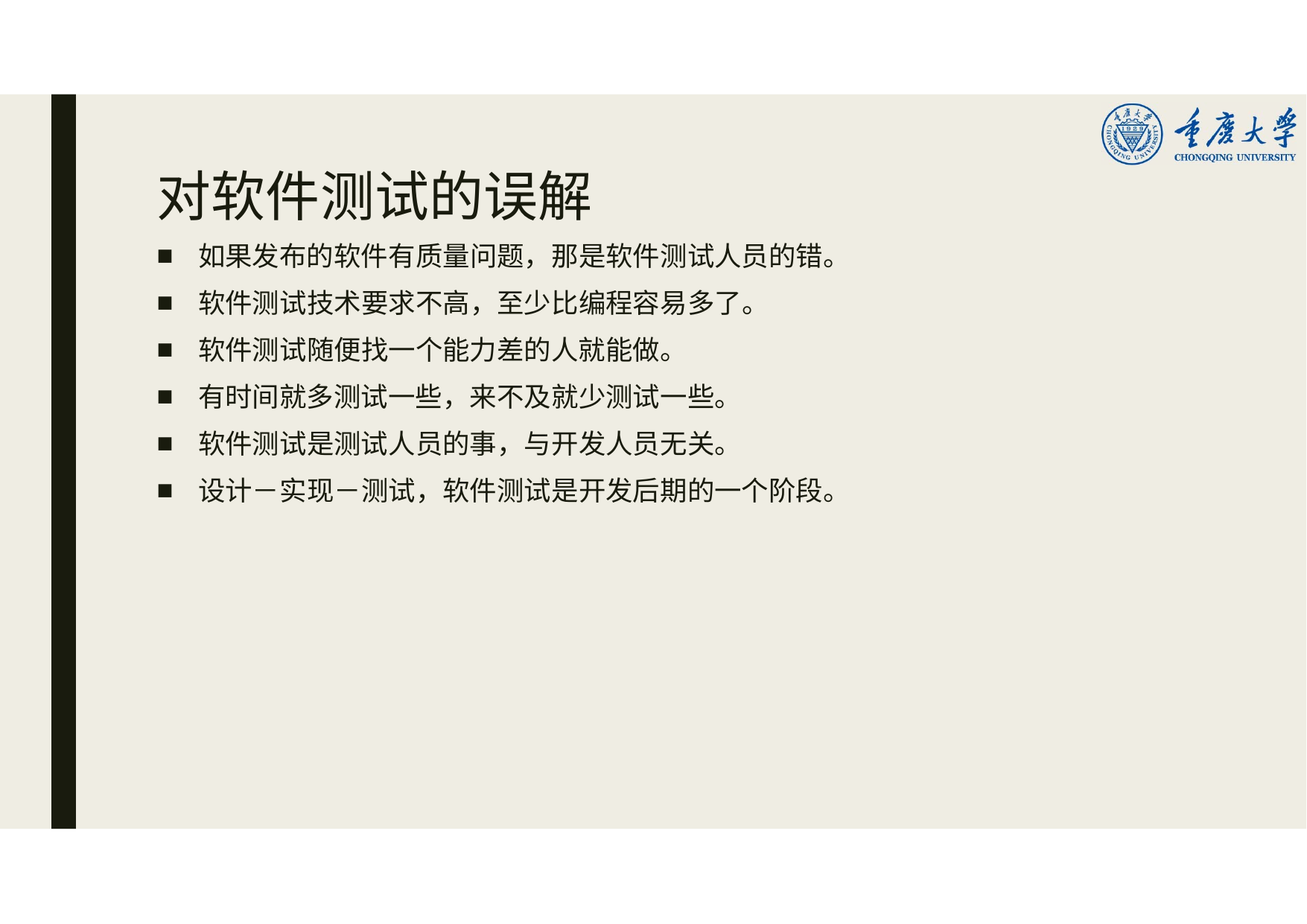

# 对软件测试的误解
如果发布的软件有质量问题，那是软件测试人员的错。
软件测试技术要求不高，至少比编程容易多了。
软件测试随便找一个能力差的人就能做。
有时间就多测试一些，来不及就少测试一些。
软件测试是测试人员的事，与开发人员无关。
设计－实现－测试，软件测试是开发后期的一个阶段。